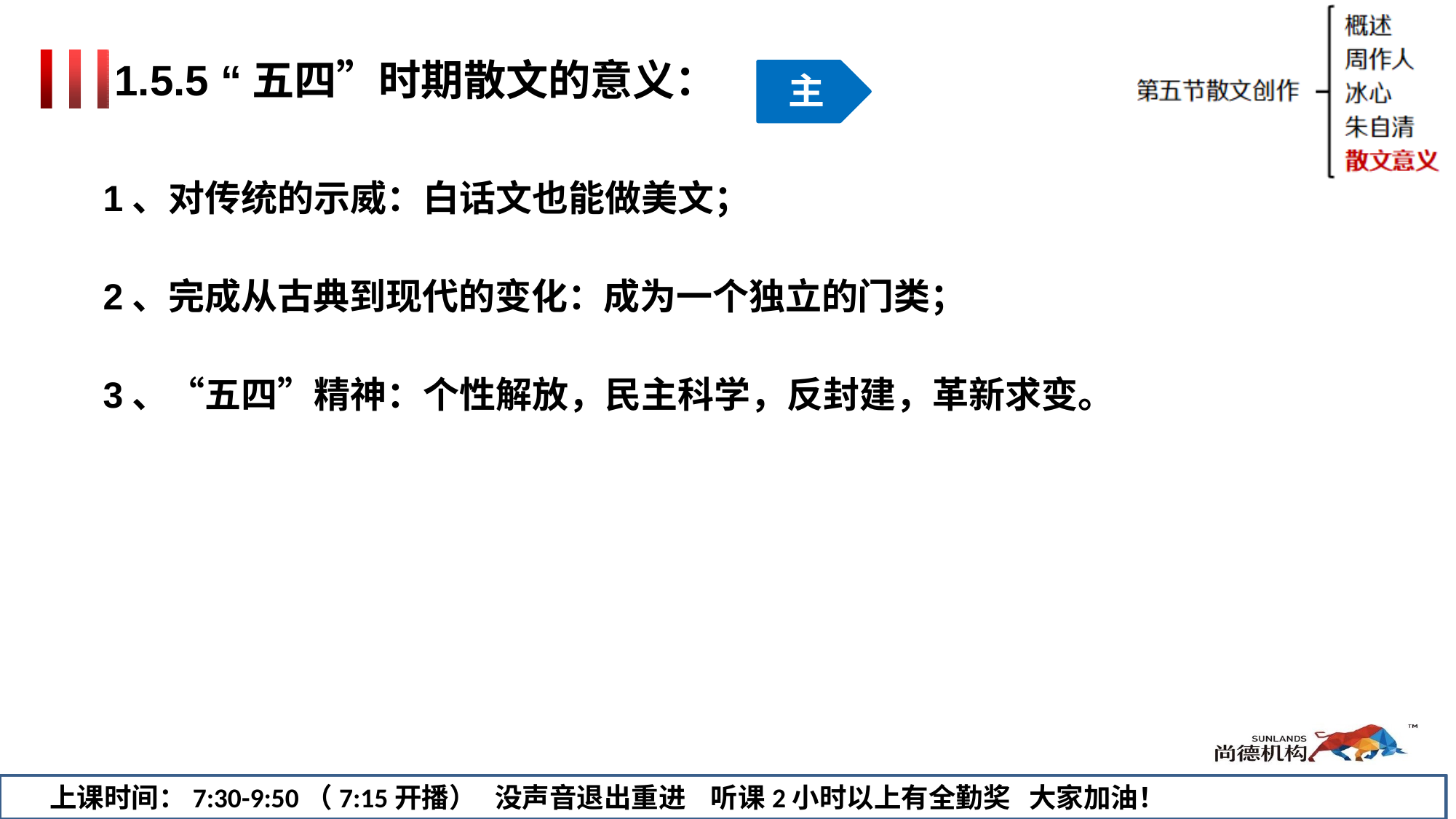

# 1.5.5 “五四”时期散文的意义：

主
1、对传统的示威：白话文也能做美文；

2、完成从古典到现代的变化：成为一个独立的门类；

3、“五四”精神：个性解放，民主科学，反封建，革新求变。